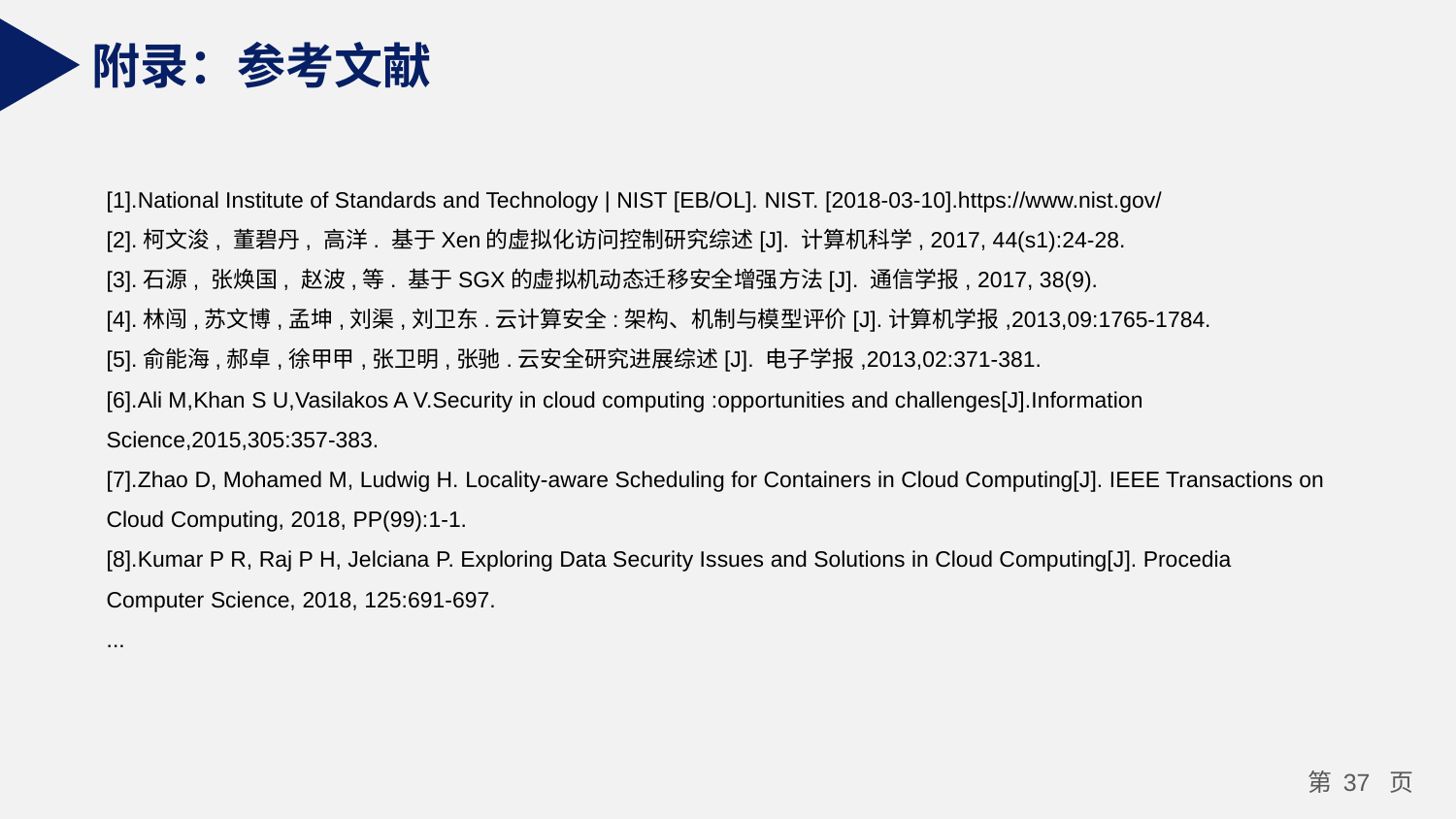

附录：参考文献
[1].National Institute of Standards and Technology | NIST [EB/OL]. NIST. [2018-03-10].https://www.nist.gov/
[2].柯文浚, 董碧丹, 高洋. 基于Xen的虚拟化访问控制研究综述[J]. 计算机科学, 2017, 44(s1):24-28.
[3].石源, 张焕国, 赵波,等. 基于SGX的虚拟机动态迁移安全增强方法[J]. 通信学报, 2017, 38(9).
[4].林闯,苏文博,孟坤,刘渠,刘卫东.云计算安全:架构、机制与模型评价[J].计算机学报,2013,09:1765-1784.
[5].俞能海,郝卓,徐甲甲,张卫明,张驰.云安全研究进展综述[J]. 电子学报,2013,02:371-381.
[6].Ali M,Khan S U,Vasilakos A V.Security in cloud computing :opportunities and challenges[J].Information Science,2015,305:357-383.
[7].Zhao D, Mohamed M, Ludwig H. Locality-aware Scheduling for Containers in Cloud Computing[J]. IEEE Transactions on Cloud Computing, 2018, PP(99):1-1.
[8].Kumar P R, Raj P H, Jelciana P. Exploring Data Security Issues and Solutions in Cloud Computing[J]. Procedia Computer Science, 2018, 125:691-697.
...